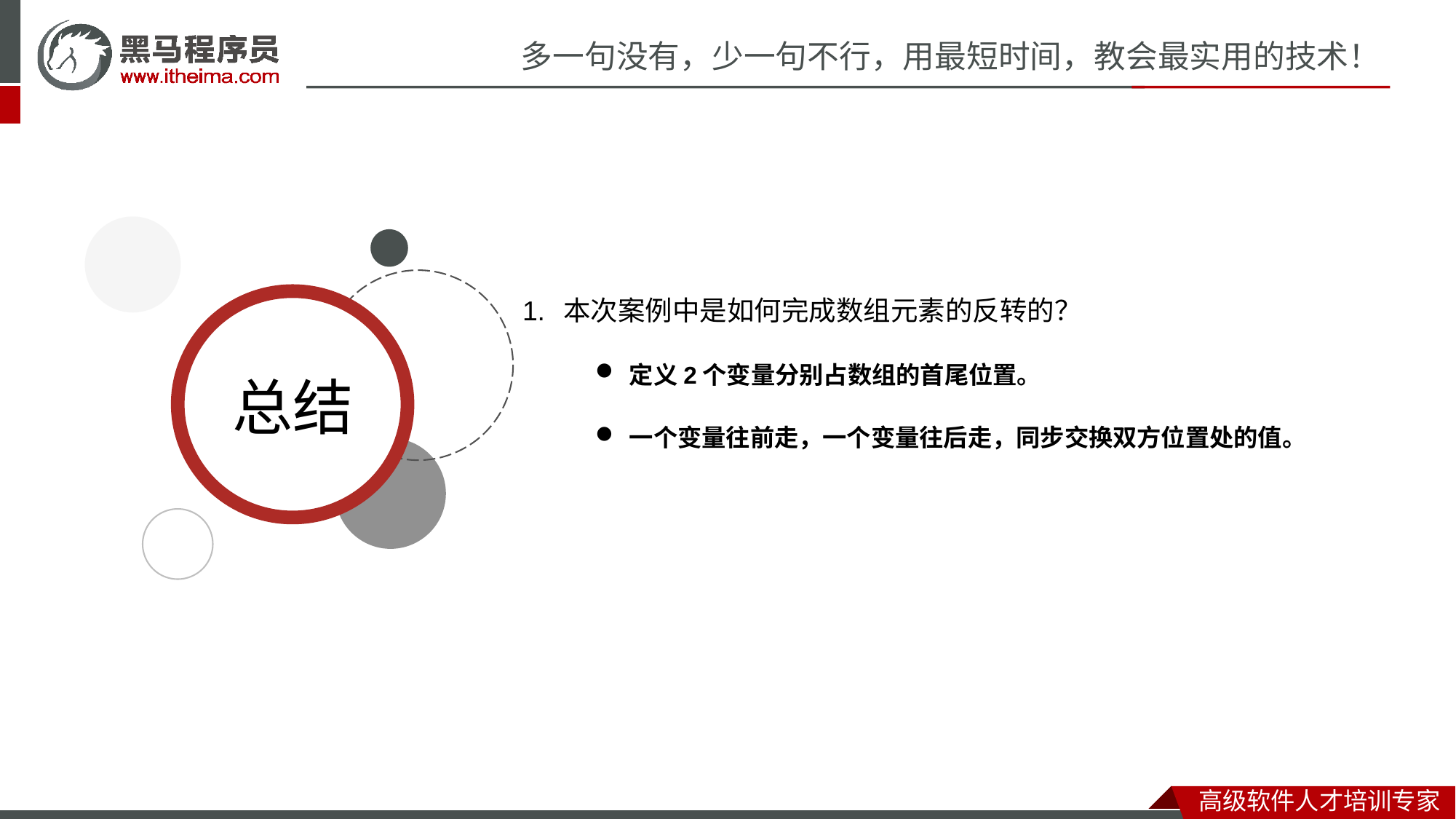

本次案例中是如何完成数组元素的反转的？
定义2个变量分别占数组的首尾位置。
一个变量往前走，一个变量往后走，同步交换双方位置处的值。